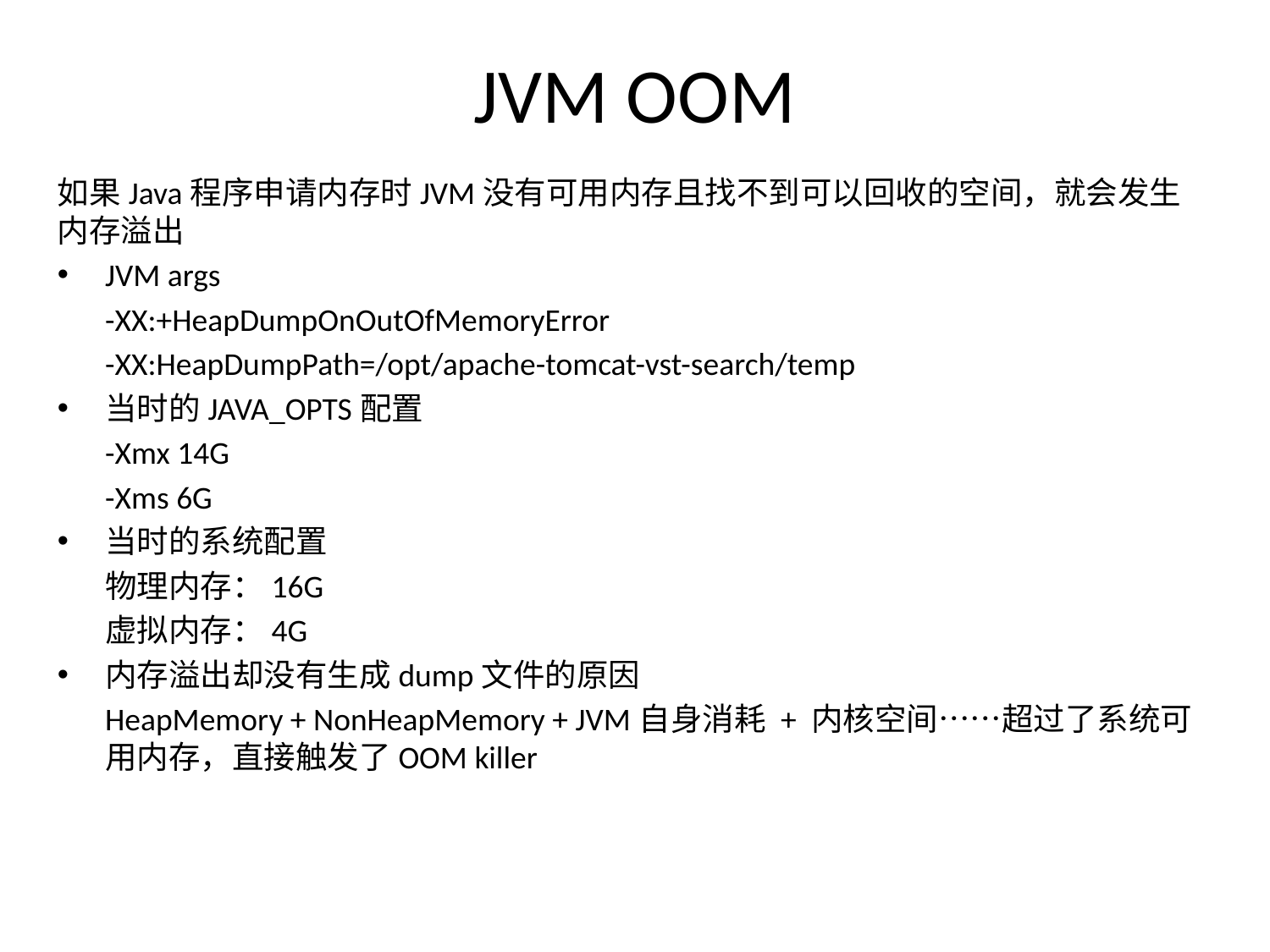

# JVM OOM
如果Java程序申请内存时JVM没有可用内存且找不到可以回收的空间，就会发生内存溢出
JVM args
	-XX:+HeapDumpOnOutOfMemoryError
	-XX:HeapDumpPath=/opt/apache-tomcat-vst-search/temp
当时的JAVA_OPTS配置
	-Xmx 14G
	-Xms 6G
当时的系统配置
	物理内存：16G
	虚拟内存：4G
内存溢出却没有生成dump文件的原因
	HeapMemory + NonHeapMemory + JVM自身消耗 + 内核空间……超过了系统可用内存，直接触发了OOM killer